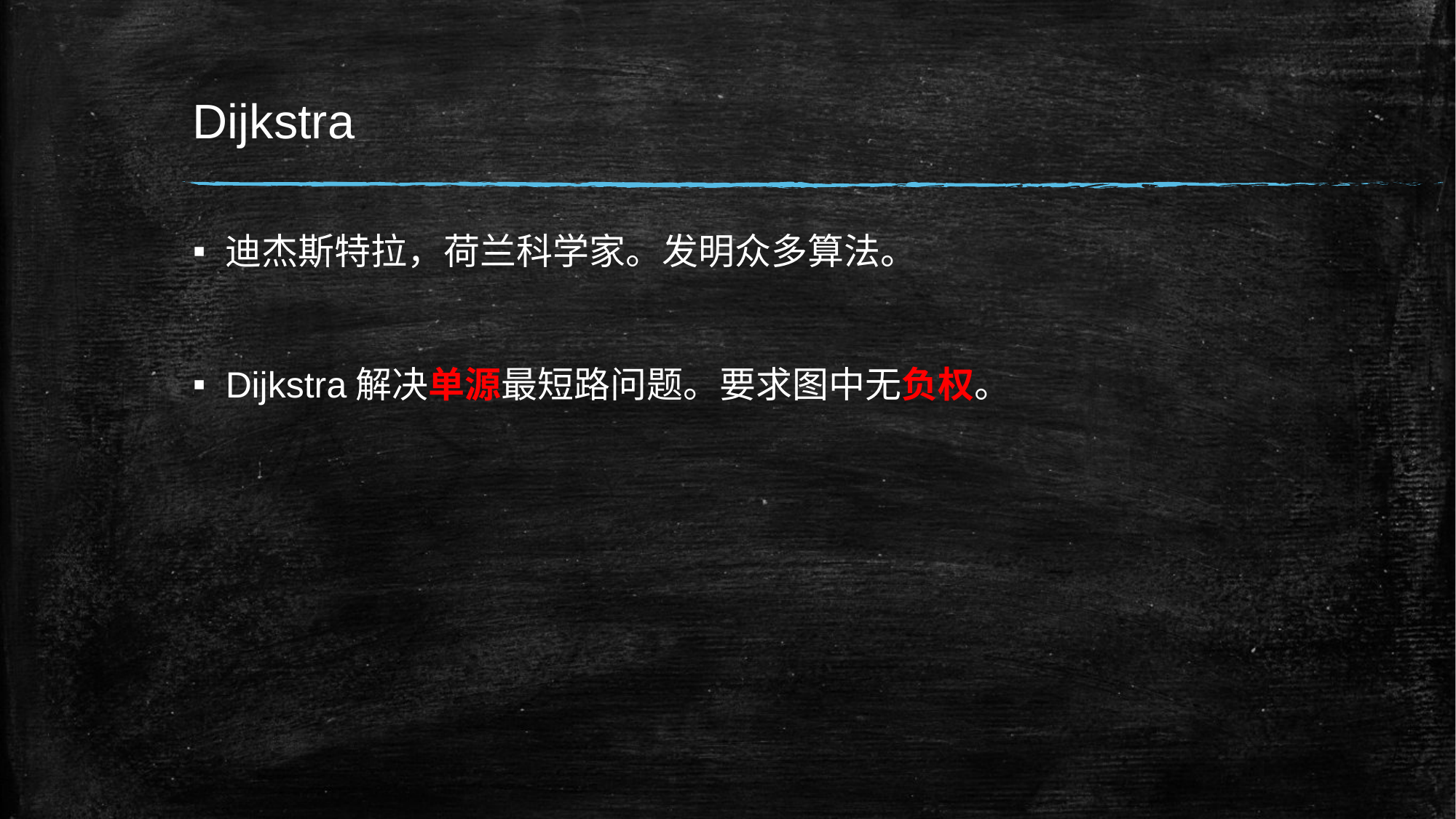

# Dijkstra
迪杰斯特拉，荷兰科学家。发明众多算法。

Dijkstra解决单源最短路问题。要求图中无负权。